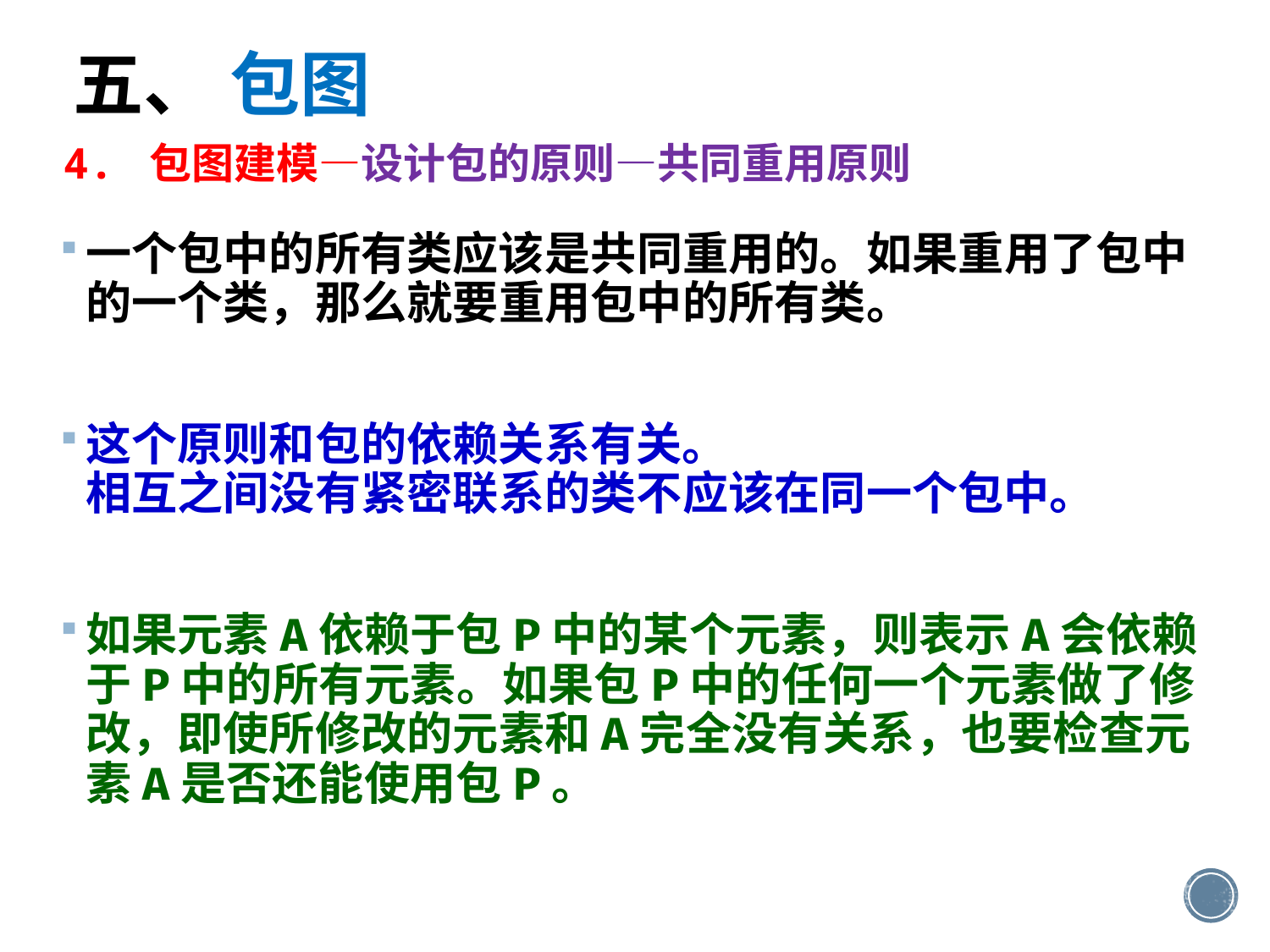

五、 包图
4. 包图建模—设计包的原则—共同重用原则
一个包中的所有类应该是共同重用的。如果重用了包中的一个类，那么就要重用包中的所有类。

这个原则和包的依赖关系有关。
相互之间没有紧密联系的类不应该在同一个包中。

如果元素A依赖于包P中的某个元素，则表示A会依赖于P中的所有元素。如果包P中的任何一个元素做了修改，即使所修改的元素和A完全没有关系，也要检查元素A是否还能使用包P。